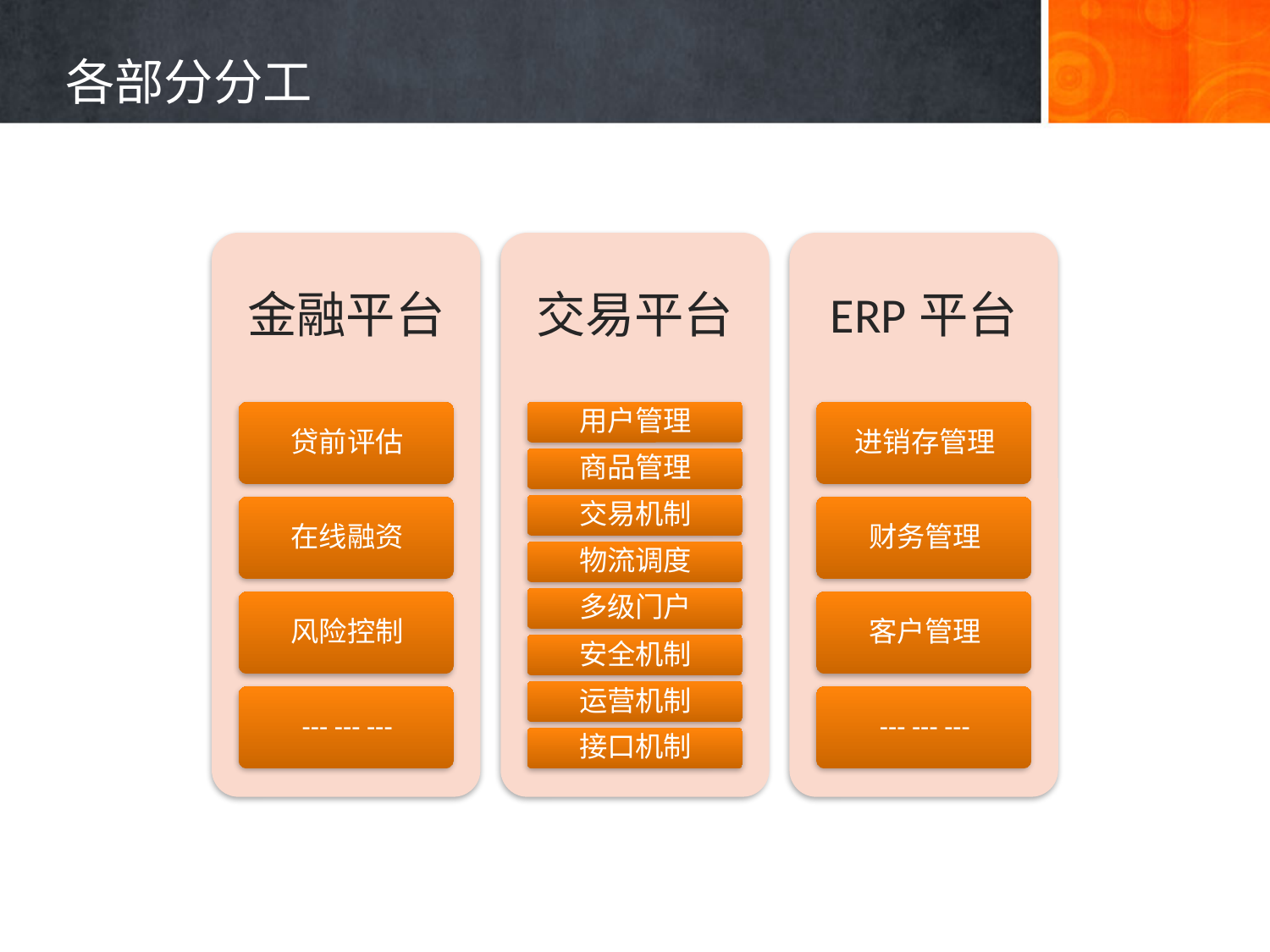

# 各部分分工
金融平台
贷前评估
在线融资
风险控制
--- --- ---
交易平台
用户管理
商品管理
交易机制
物流调度
多级门户
安全机制
运营机制
接口机制
ERP平台
进销存管理
财务管理
客户管理
--- --- ---